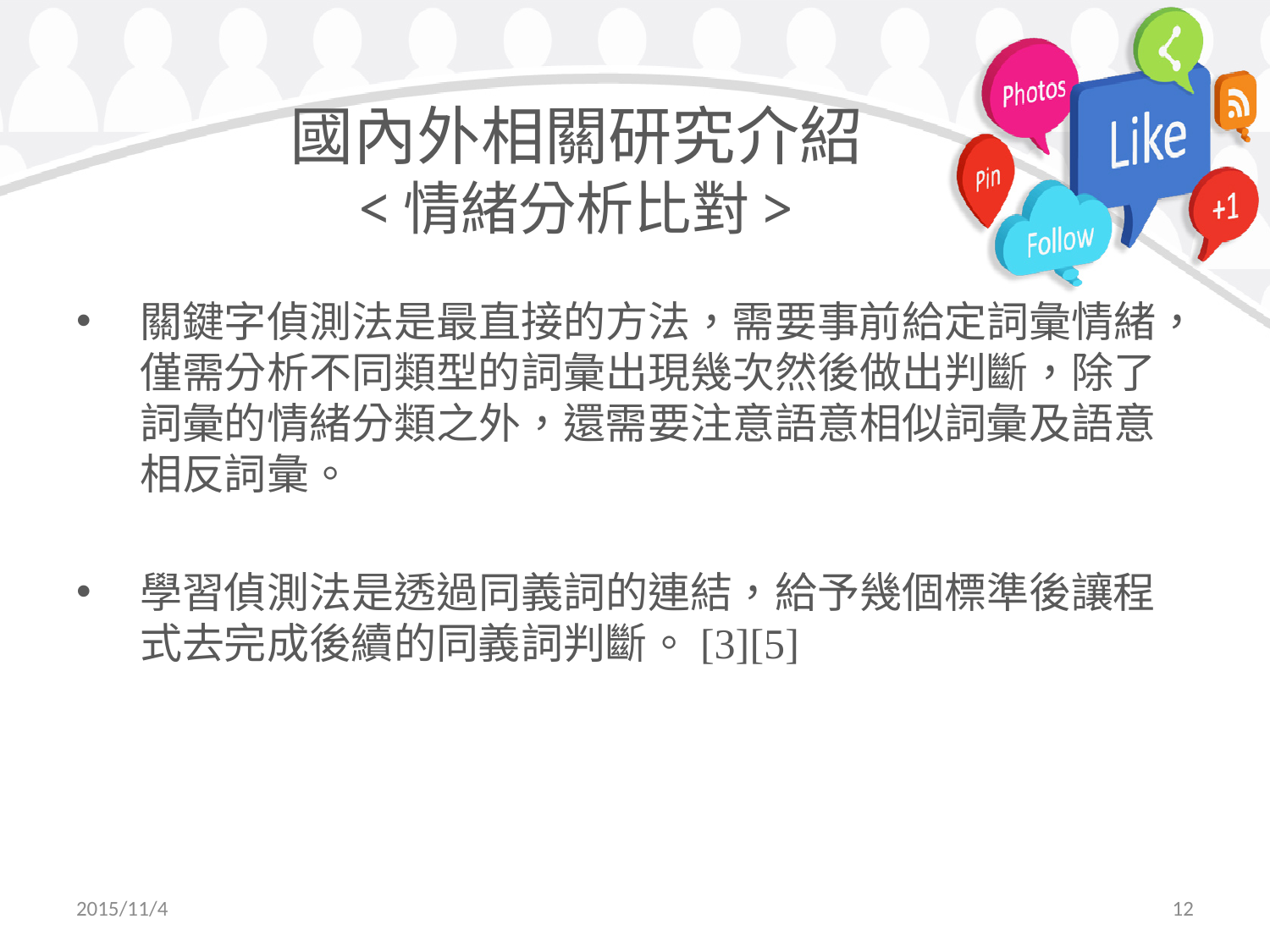

# 國內外相關研究介紹 <情緒分析比對>
關鍵字偵測法是最直接的方法，需要事前給定詞彙情緒，僅需分析不同類型的詞彙出現幾次然後做出判斷，除了詞彙的情緒分類之外，還需要注意語意相似詞彙及語意相反詞彙。

學習偵測法是透過同義詞的連結，給予幾個標準後讓程式去完成後續的同義詞判斷。[3][5]

2015/11/4
12